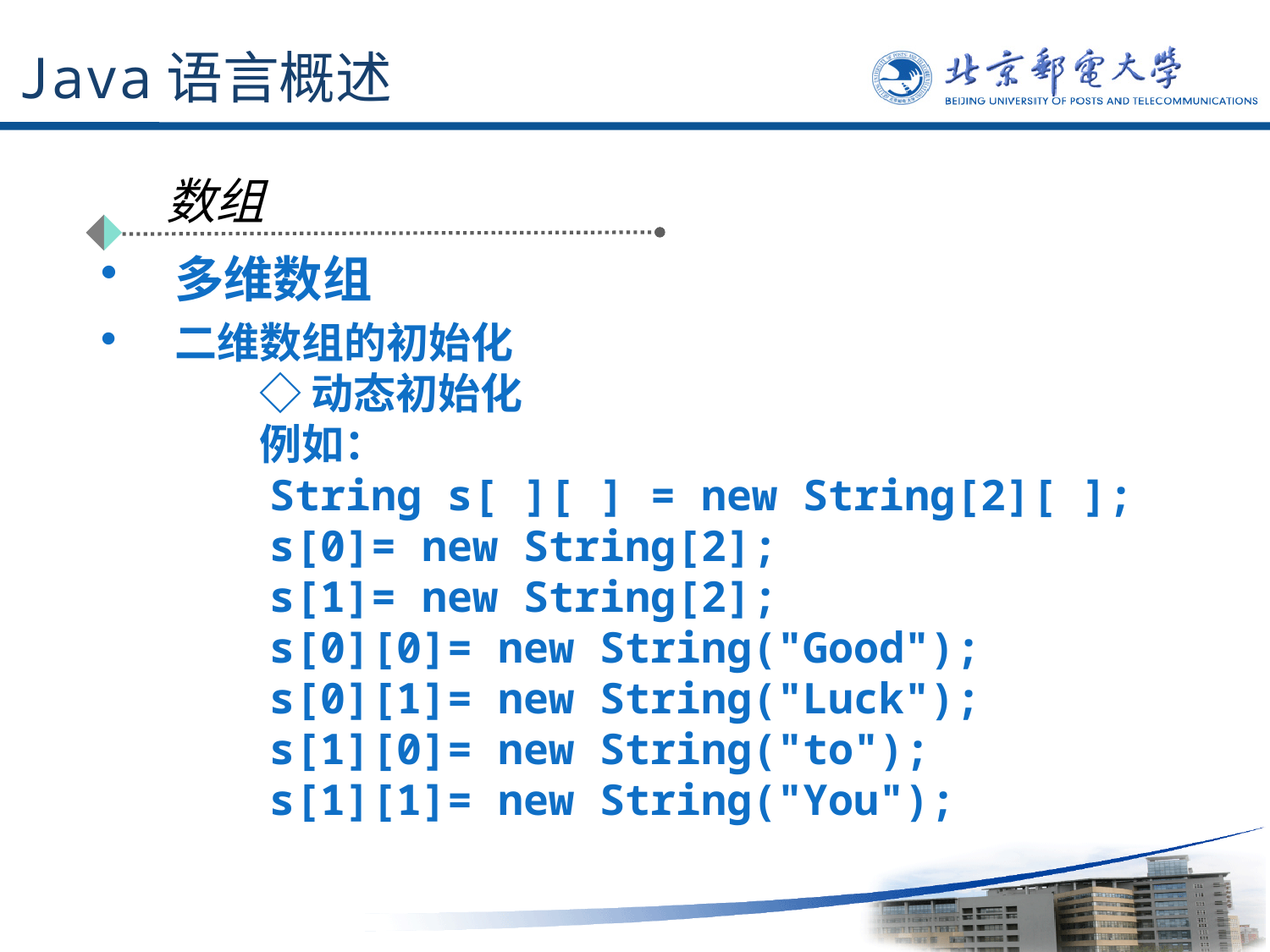

# Java语言概述

数组

多维数组
二维数组的初始化　　
　　◇ 动态初始化
　　例如：
　　String s[ ][ ] = new String[2][ ];
　　s[0]= new String[2];
　　s[1]= new String[2];
　　s[0][0]= new String("Good");
　　s[0][1]= new String("Luck");
　　s[1][0]= new String("to");
　　s[1][1]= new String("You");